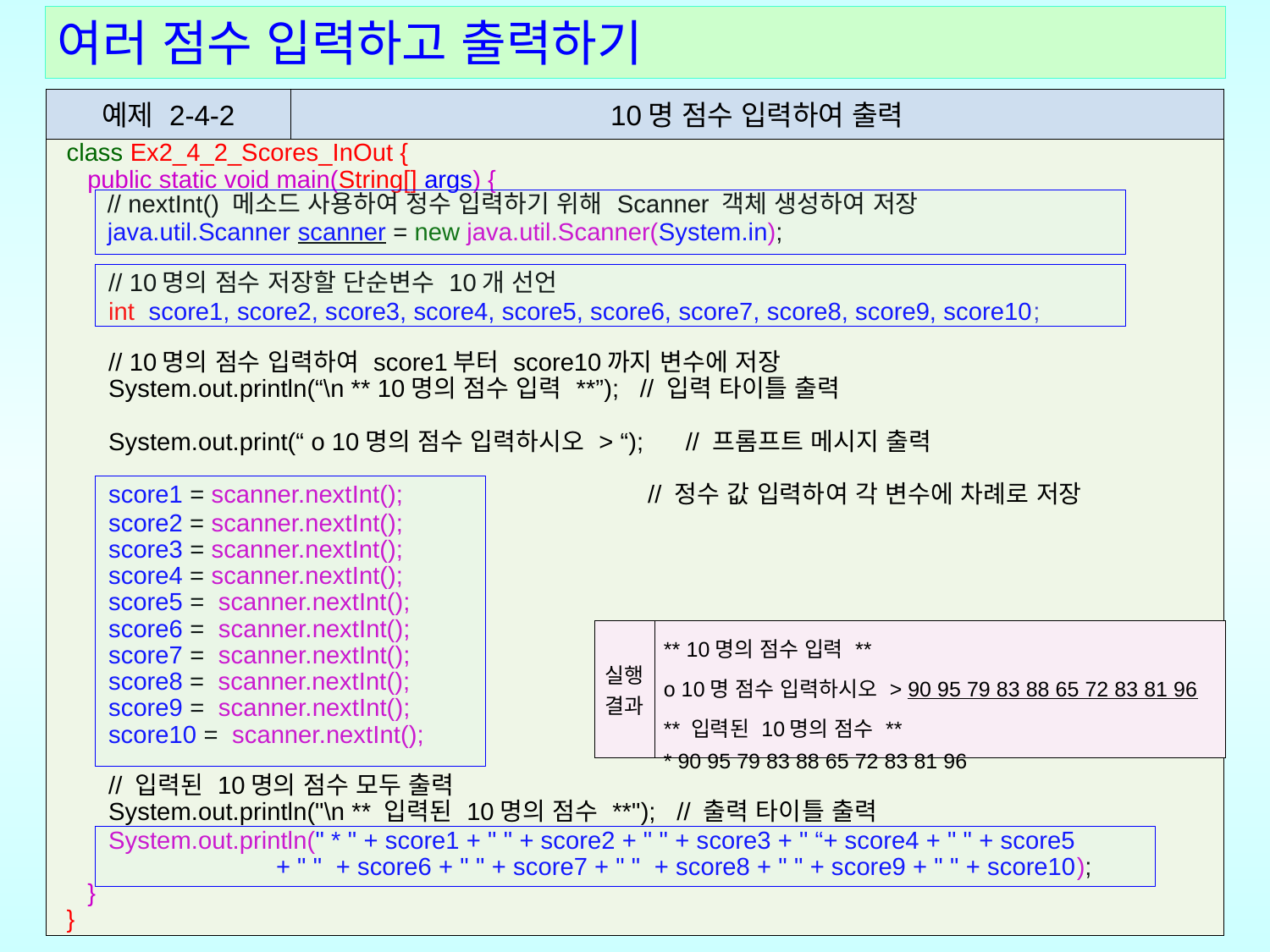

여러 점수 입력하고 출력하기
| 예제 2-4-2 | 10명 점수 입력하여 출력 |
| --- | --- |
| class Ex2\_4\_2\_Scores\_InOut { public static void main(String[] args) { // nextInt() 메소드 사용하여 정수 입력하기 위해 Scanner 객체 생성하여 저장 java.util.Scanner scanner = new java.util.Scanner(System.in); // 10명의 점수 저장할 단순변수 10개 선언 int score1, score2, score3, score4, score5, score6, score7, score8, score9, score10; // 10명의 점수 입력하여 score1부터 score10까지 변수에 저장 System.out.println(“\n \*\* 10명의 점수 입력 \*\*”); // 입력 타이틀 출력 System.out.print(“ o 10명의 점수 입력하시오 > “); // 프롬프트 메시지 출력 score1 = scanner.nextInt(); // 정수 값 입력하여 각 변수에 차례로 저장 score2 = scanner.nextInt(); score3 = scanner.nextInt(); score4 = scanner.nextInt(); score5 = scanner.nextInt(); score6 = scanner.nextInt(); score7 = scanner.nextInt(); score8 = scanner.nextInt(); score9 = scanner.nextInt(); score10 = scanner.nextInt(); // 입력된 10명의 점수 모두 출력 System.out.println("\n \*\* 입력된 10명의 점수 \*\*"); // 출력 타이틀 출력 System.out.println(" \* " + score1 + " " + score2 + " " + score3 + " “+ score4 + " " + score5 + " " + score6 + " " + score7 + " " + score8 + " " + score9 + " " + score10); } } |  |

| 실행결과 | \*\* 10명의 점수 입력 \*\* o 10명 점수 입력하시오 > 90 95 79 83 88 65 72 83 81 96 \*\* 입력된 10명의 점수 \*\* \* 90 95 79 83 88 65 72 83 81 96 |
| --- | --- |